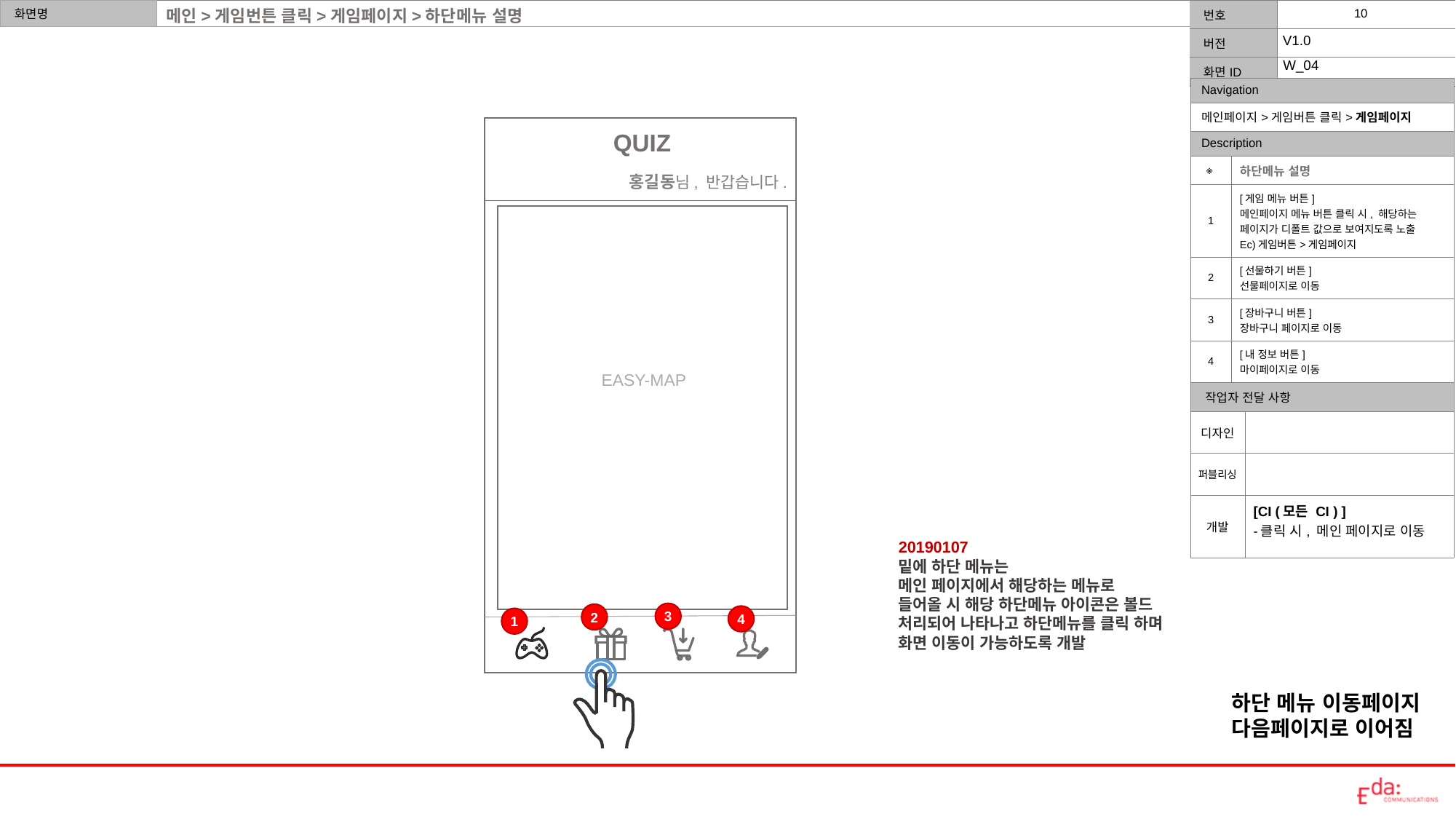

메인>게임번튼 클릭>게임페이지>하단메뉴 설명
W_04
| Navigation |  |  |
| --- | --- | --- |
| 메인페이지>게임버튼 클릭>게임페이지 |  |  |
| Description |  |  |
| ※ | 하단메뉴 설명 |  |
| 1 | [게임 메뉴 버튼] 메인페이지 메뉴 버튼 클릭 시, 해당하는 페이지가 디폴트 값으로 보여지도록 노출 Ec)게임버튼>게임페이지 |  |
| 2 | [선물하기 버튼] 선물페이지로 이동 |  |
| 3 | [장바구니 버튼] 장바구니 페이지로 이동 |  |
| 4 | [내 정보 버튼] 마이페이지로 이동 |  |
| 작업자 전달 사항 |  |  |
| 디자인 |  |  |
| 퍼블리싱 |  |  |
| 개발 |  | [CI (모든 CI ) ] -클릭 시, 메인 페이지로 이동 |

QUIZ
홍길동님, 반갑습니다.

EASY-MAP
20190107
밑에 하단 메뉴는
메인 페이지에서 해당하는 메뉴로
들어올 시 해당 하단메뉴 아이콘은 볼드
처리되어 나타나고 하단메뉴를 클릭 하며
화면 이동이 가능하도록 개발
3
2
4
1

하단 메뉴 이동페이지
다음페이지로 이어짐